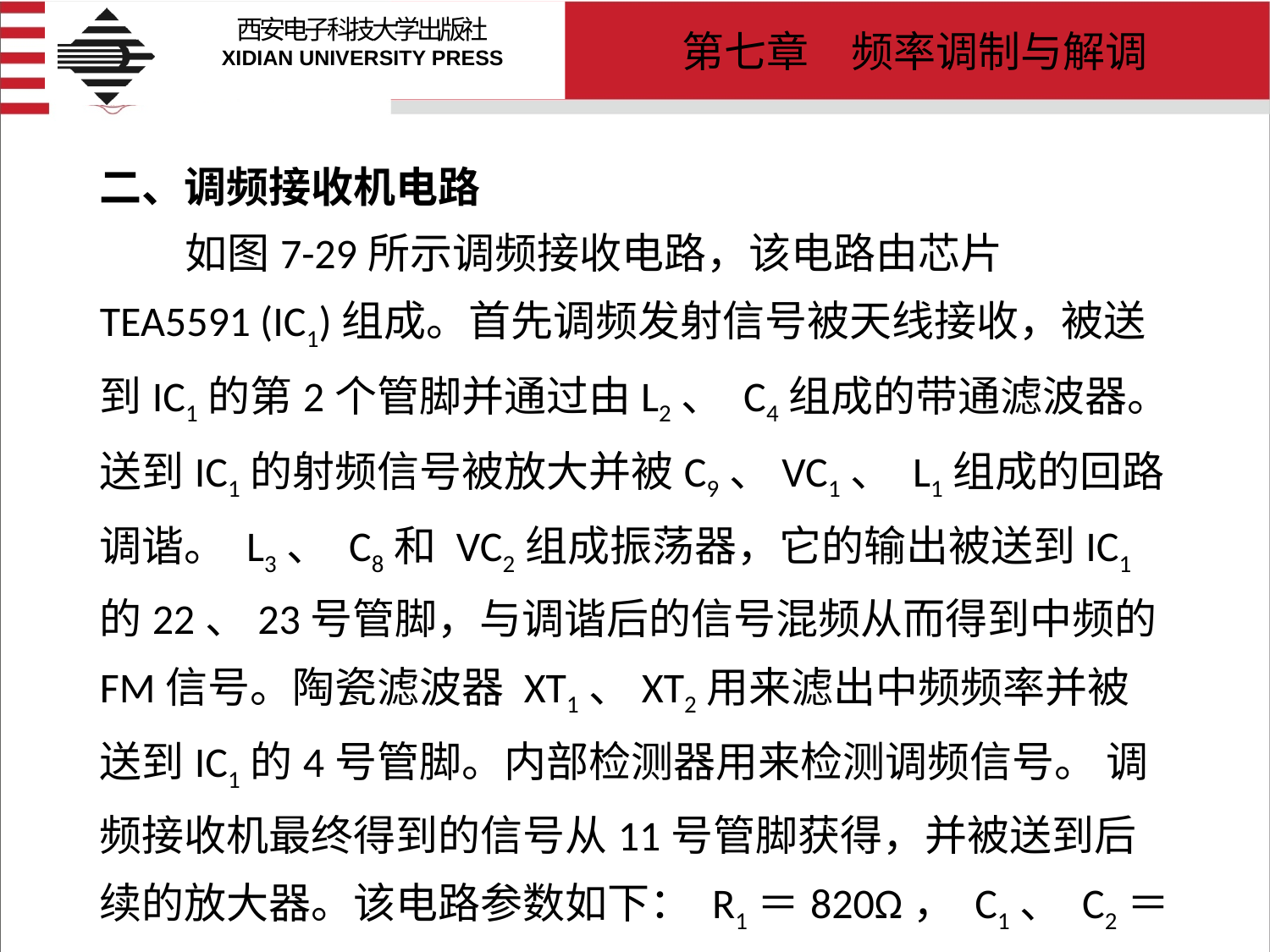

# 二、调频接收机电路 如图7-29所示调频接收电路，该电路由芯片 TEA5591 (IC1)组成。首先调频发射信号被天线接收，被送到IC1的第2个管脚并通过由L2、 C4组成的带通滤波器。送到IC1的射频信号被放大并被C9、VC1、 L1组成的回路调谐。 L3、 C8和 VC2组成振荡器，它的输出被送到IC1的22、23号管脚，与调谐后的信号混频从而得到中频的FM信号。陶瓷滤波器 XT1、XT2用来滤出中频频率并被送到IC1的4号管脚。内部检测器用来检测调频信号。 调频接收机最终得到的信号从11号管脚获得，并被送到后续的放大器。该电路参数如下： R1＝820Ω， C1、 C2＝4.7μF/355V， C3＝470pF， C5 ＝